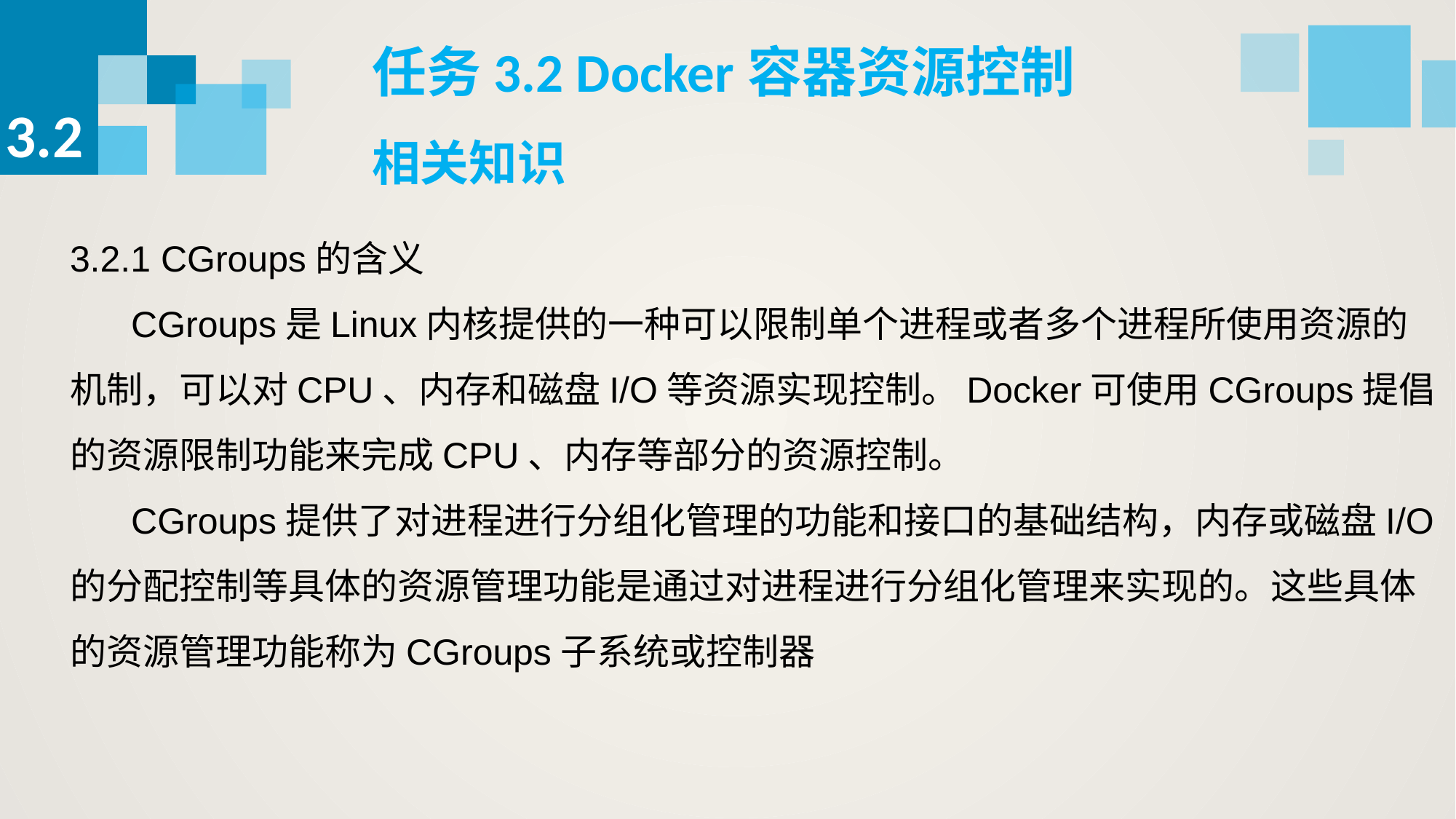

任务3.2 Docker容器资源控制
3.2
相关知识
3.2.1 CGroups的含义
      CGroups是Linux内核提供的一种可以限制单个进程或者多个进程所使用资源的机制，可以对CPU、内存和磁盘I/O等资源实现控制。Docker可使用CGroups提倡的资源限制功能来完成CPU、内存等部分的资源控制。
      CGroups提供了对进程进行分组化管理的功能和接口的基础结构，内存或磁盘I/O的分配控制等具体的资源管理功能是通过对进程进行分组化管理来实现的。这些具体的资源管理功能称为CGroups子系统或控制器